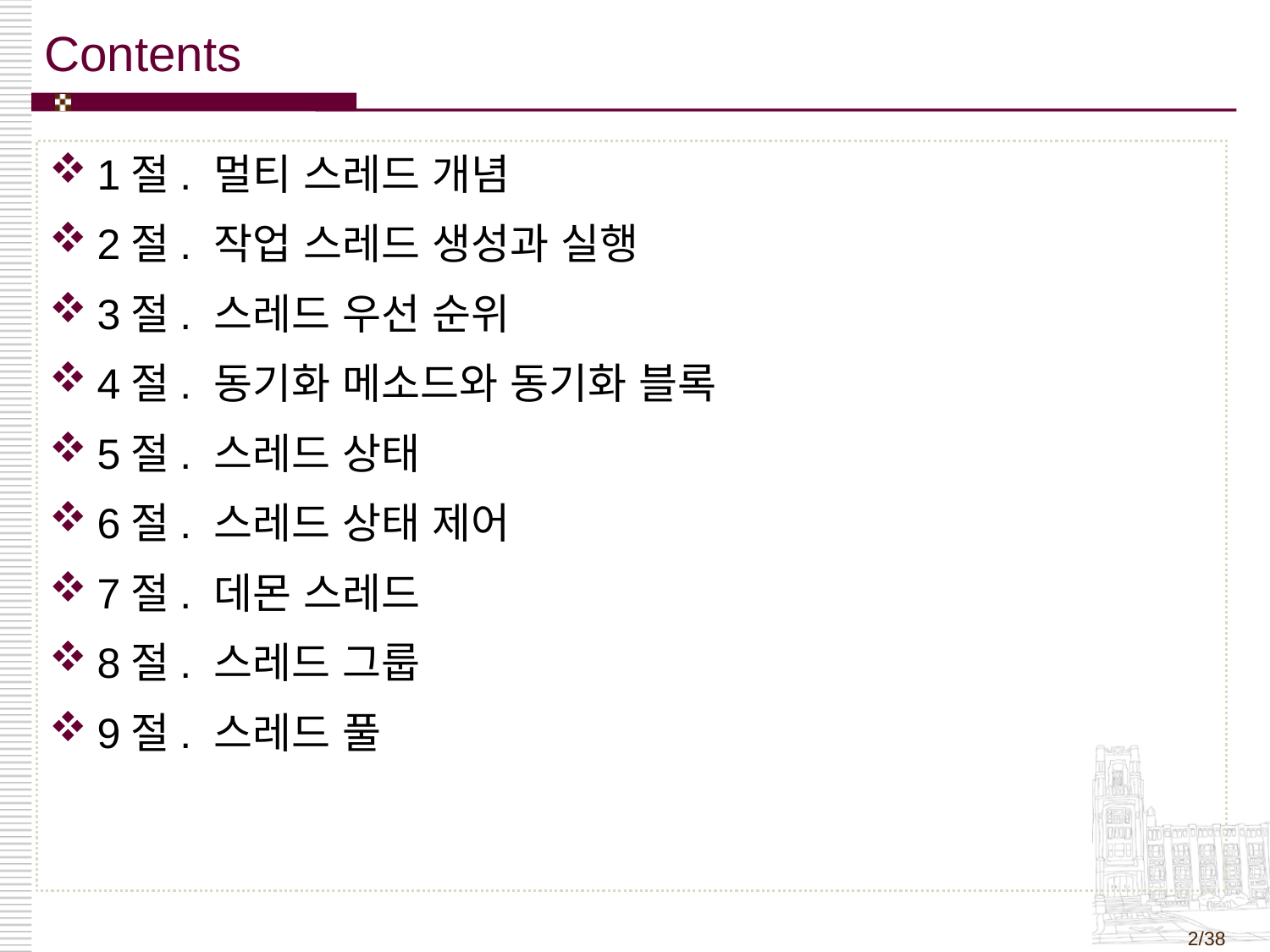

1절. 멀티 스레드 개념
2절. 작업 스레드 생성과 실행
3절. 스레드 우선 순위
4절. 동기화 메소드와 동기화 블록
5절. 스레드 상태
6절. 스레드 상태 제어
7절. 데몬 스레드
8절. 스레드 그룹
9절. 스레드 풀